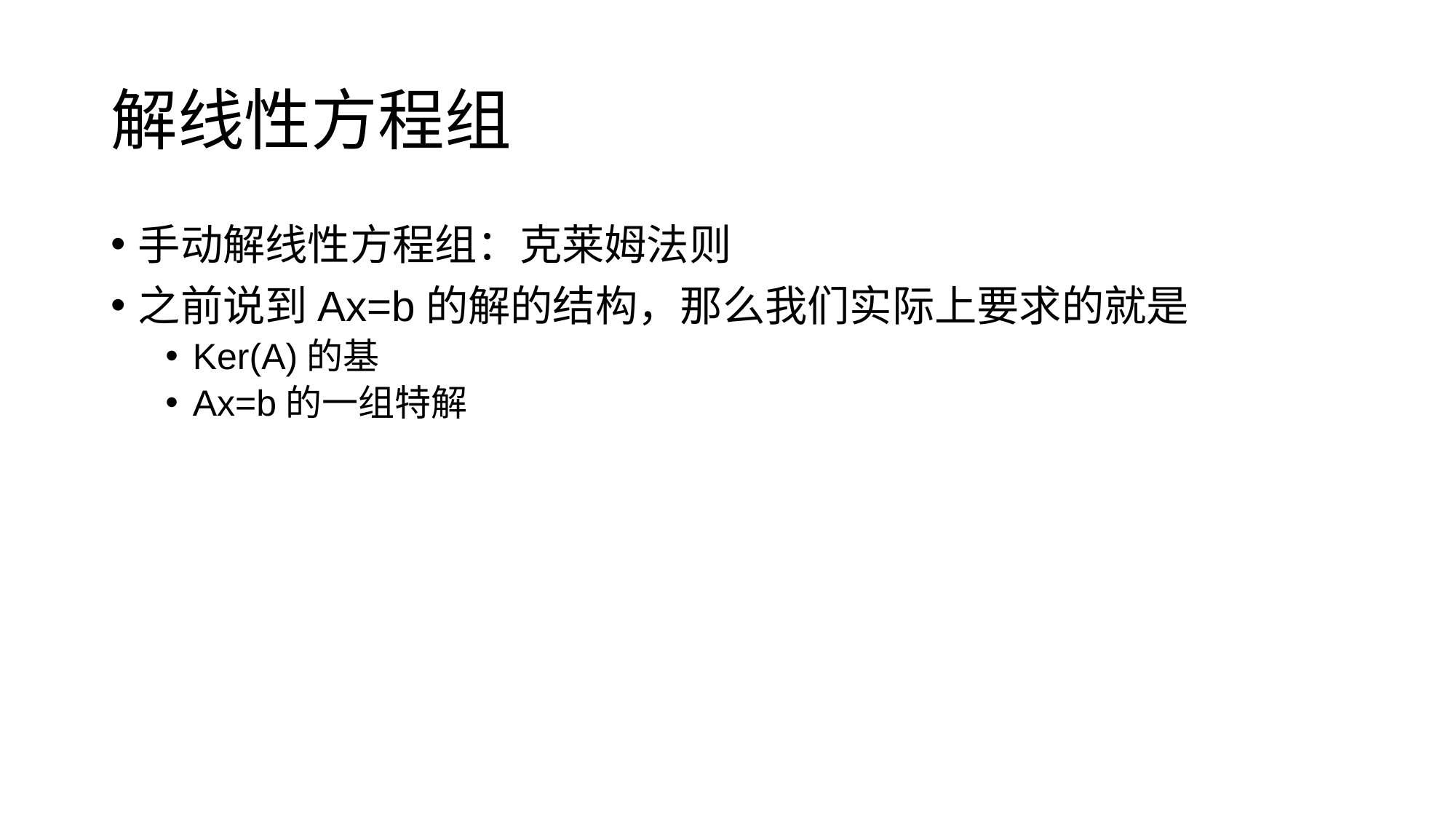

# 解线性方程组
手动解线性方程组：克莱姆法则
之前说到Ax=b的解的结构，那么我们实际上要求的就是
Ker(A)的基
Ax=b的一组特解